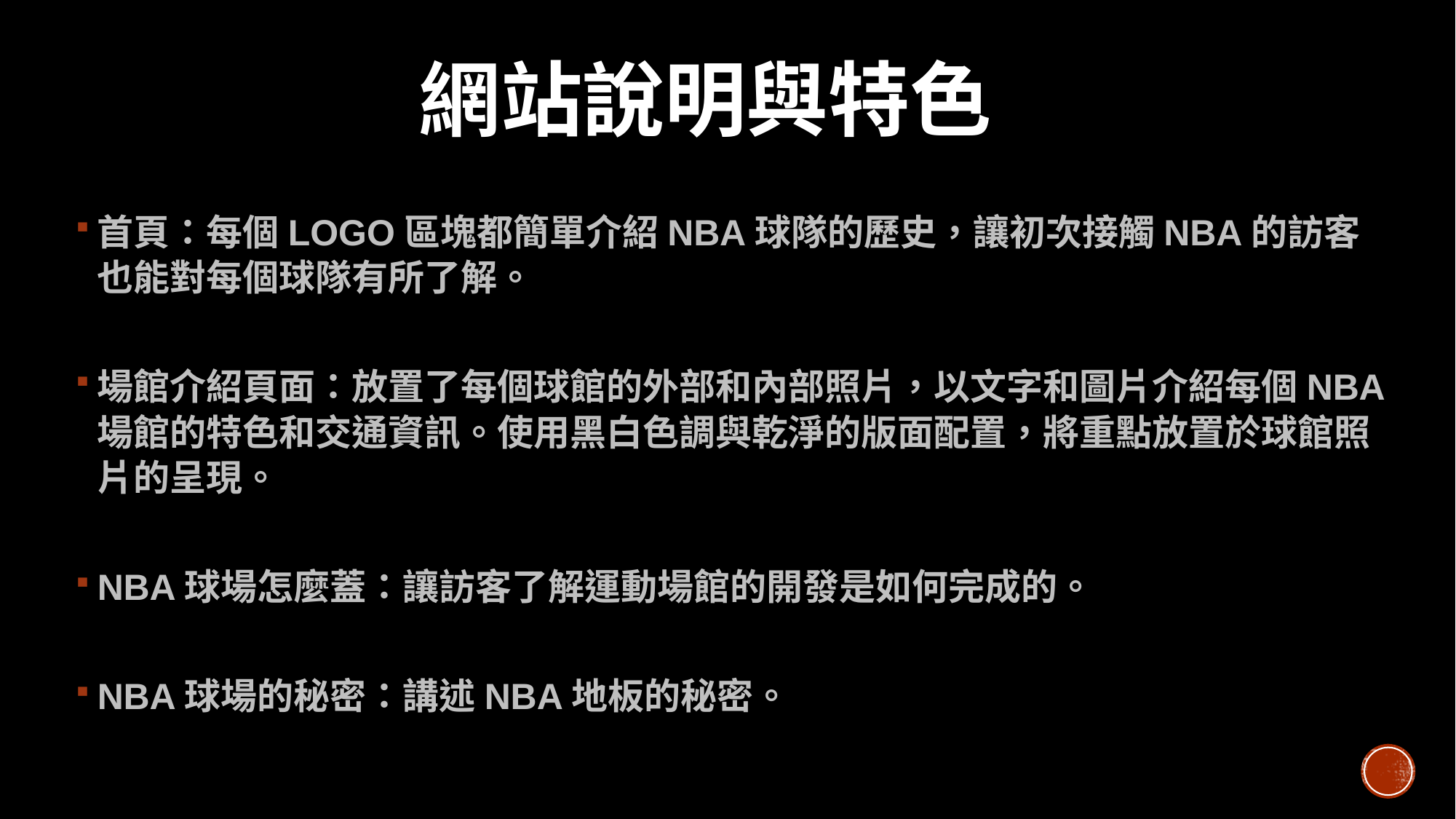

# 網站說明與特色

首頁：每個LOGO區塊都簡單介紹NBA球隊的歷史，讓初次接觸NBA的訪客也能對每個球隊有所了解。

場館介紹頁面：放置了每個球館的外部和內部照片，以文字和圖片介紹每個NBA場館的特色和交通資訊。使用黑白色調與乾淨的版面配置，將重點放置於球館照片的呈現。

NBA球場怎麼蓋：讓訪客了解運動場館的開發是如何完成的。

NBA球場的秘密：講述NBA地板的秘密。